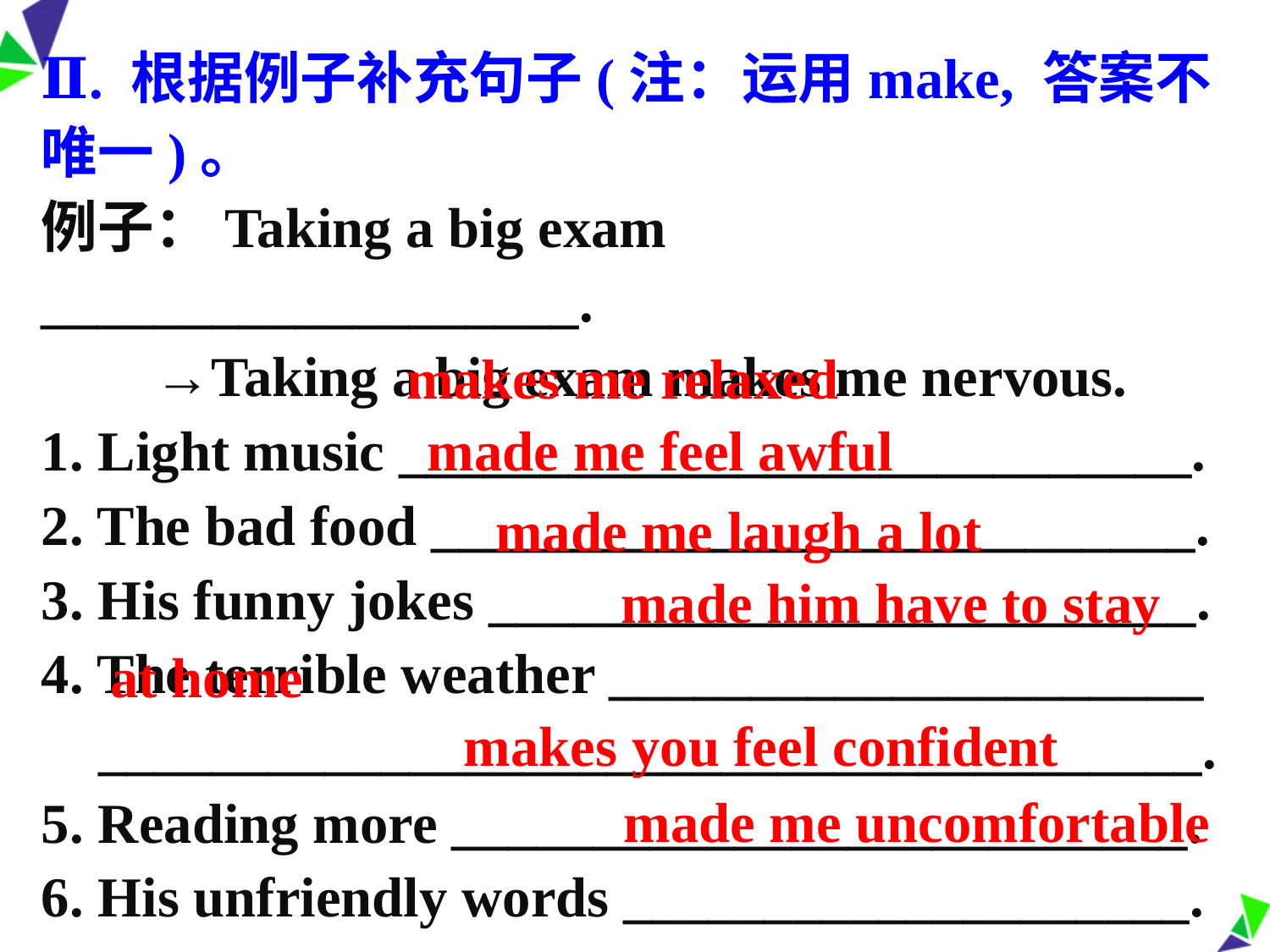

Ⅱ. 根据例子补充句子(注：运用make, 答案不唯一)。
例子：Taking a big exam ___________________.
        →Taking a big exam makes me nervous.
1. Light music ____________________________.
2. The bad food ___________________________.
3. His funny jokes _________________________.
4. The terrible weather _____________________
    _______________________________________.
5. Reading more __________________________.
6. His unfriendly words ____________________.
makes me relaxed
made me feel awful
made me laugh a lot
                                    made him have to stay
at home
makes you feel confident
made me uncomfortable